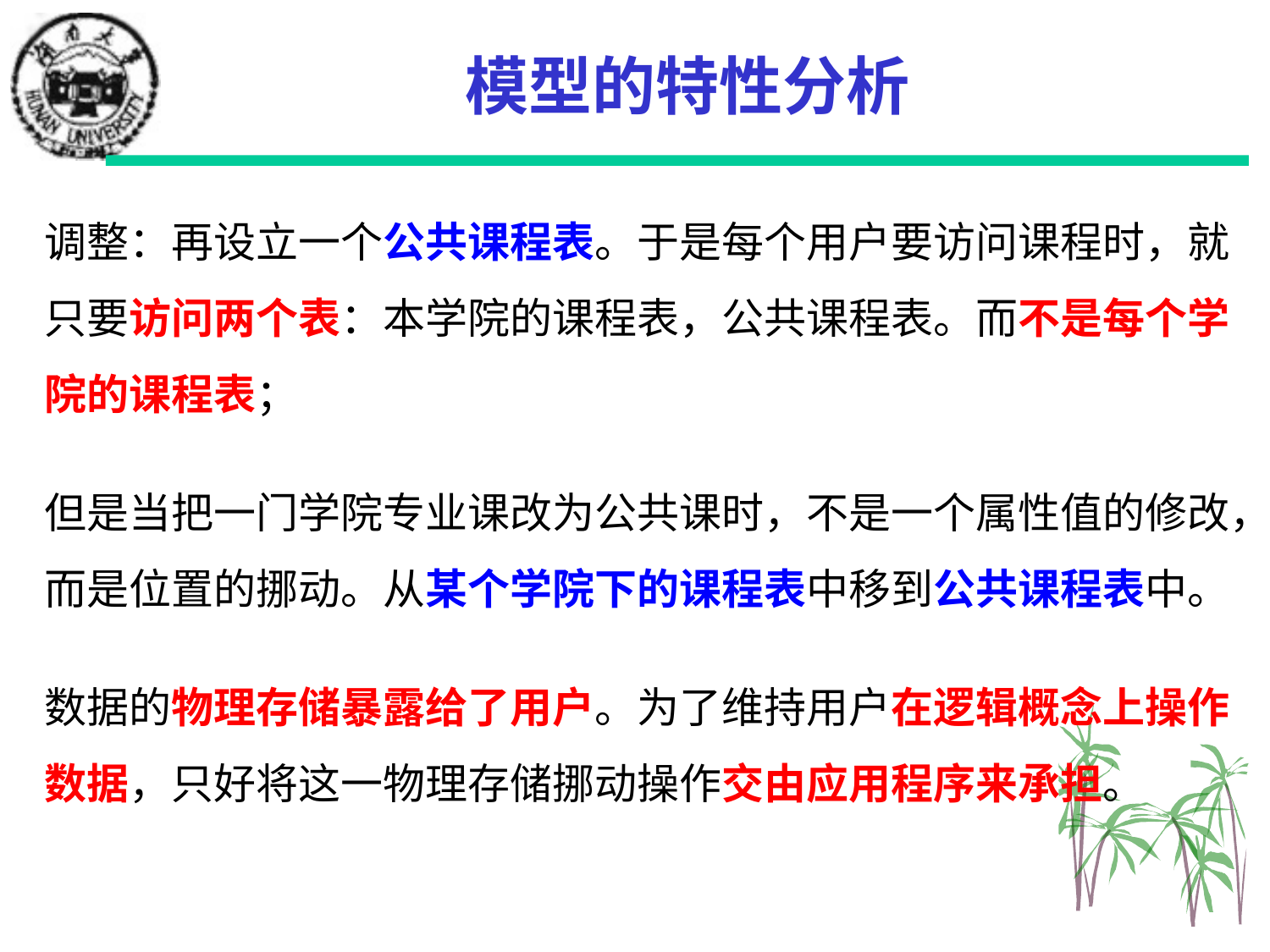

# 模型的特性分析
调整：再设立一个公共课程表。于是每个用户要访问课程时，就只要访问两个表：本学院的课程表，公共课程表。而不是每个学院的课程表；
但是当把一门学院专业课改为公共课时，不是一个属性值的修改，而是位置的挪动。从某个学院下的课程表中移到公共课程表中。
数据的物理存储暴露给了用户。为了维持用户在逻辑概念上操作数据，只好将这一物理存储挪动操作交由应用程序来承担。